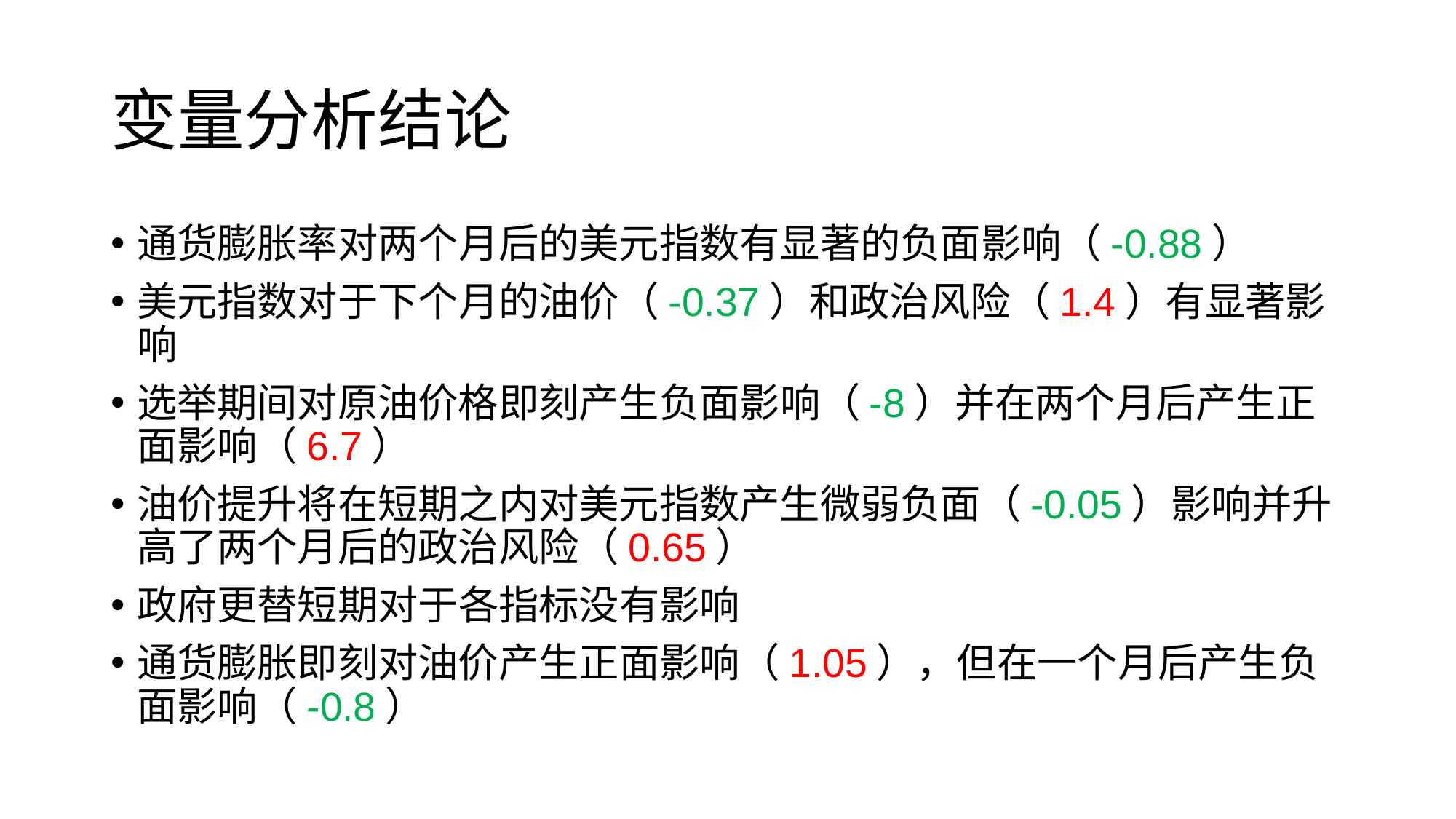

# 变量分析结论
通货膨胀率对两个月后的美元指数有显著的负面影响（-0.88）
美元指数对于下个月的油价（-0.37）和政治风险（1.4）有显著影响
选举期间对原油价格即刻产生负面影响（-8）并在两个月后产生正面影响（6.7）
油价提升将在短期之内对美元指数产生微弱负面（-0.05）影响并升高了两个月后的政治风险（0.65）
政府更替短期对于各指标没有影响
通货膨胀即刻对油价产生正面影响（1.05），但在一个月后产生负面影响（-0.8）